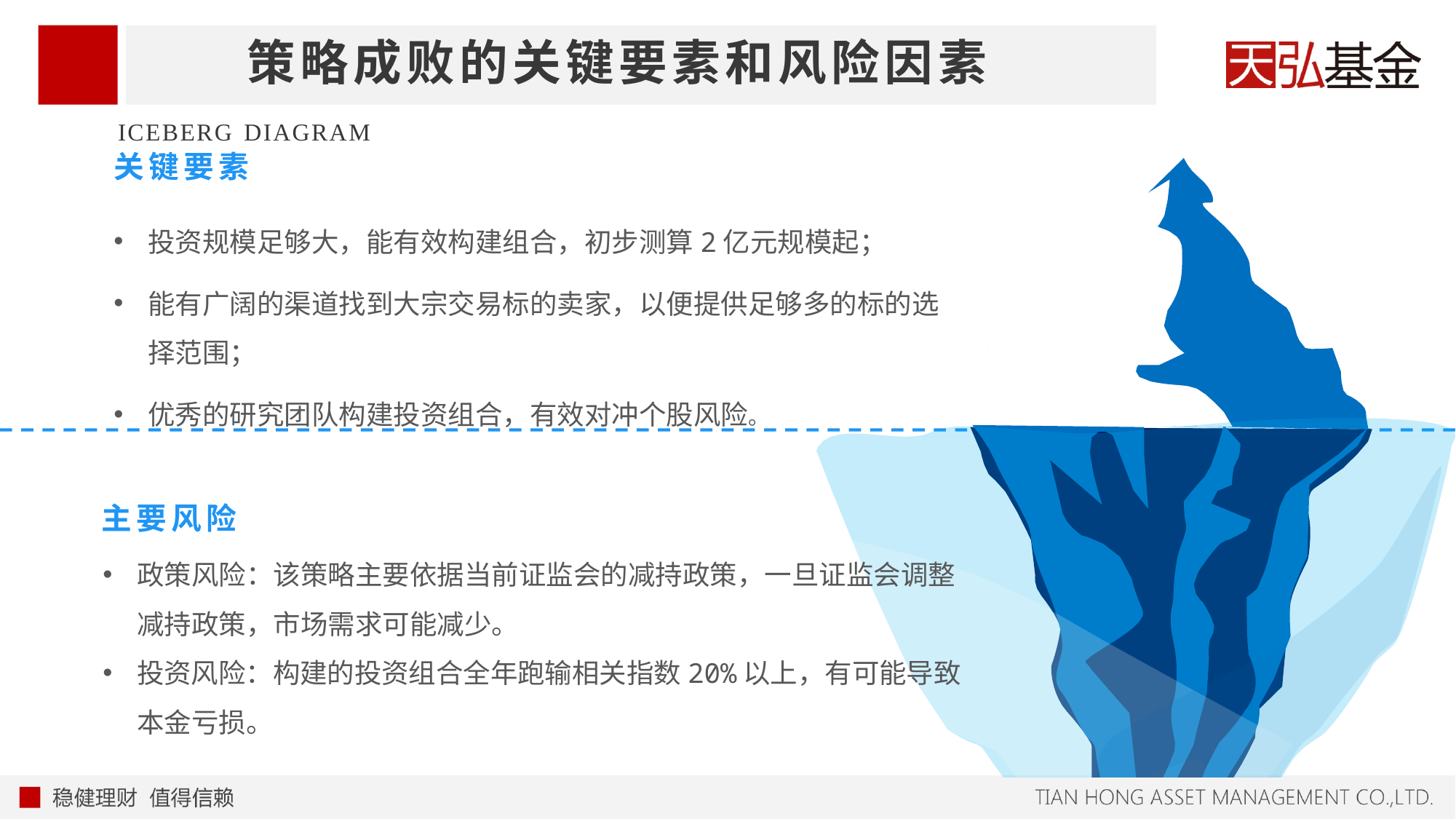

# 策略成败的关键要素和风险因素

ICEBERG DIAGRAM
关键要素
投资规模足够大，能有效构建组合，初步测算2亿元规模起；
能有广阔的渠道找到大宗交易标的卖家，以便提供足够多的标的选择范围；
优秀的研究团队构建投资组合，有效对冲个股风险。
主要风险
政策风险：该策略主要依据当前证监会的减持政策，一旦证监会调整减持政策，市场需求可能减少。
投资风险：构建的投资组合全年跑输相关指数20%以上，有可能导致本金亏损。